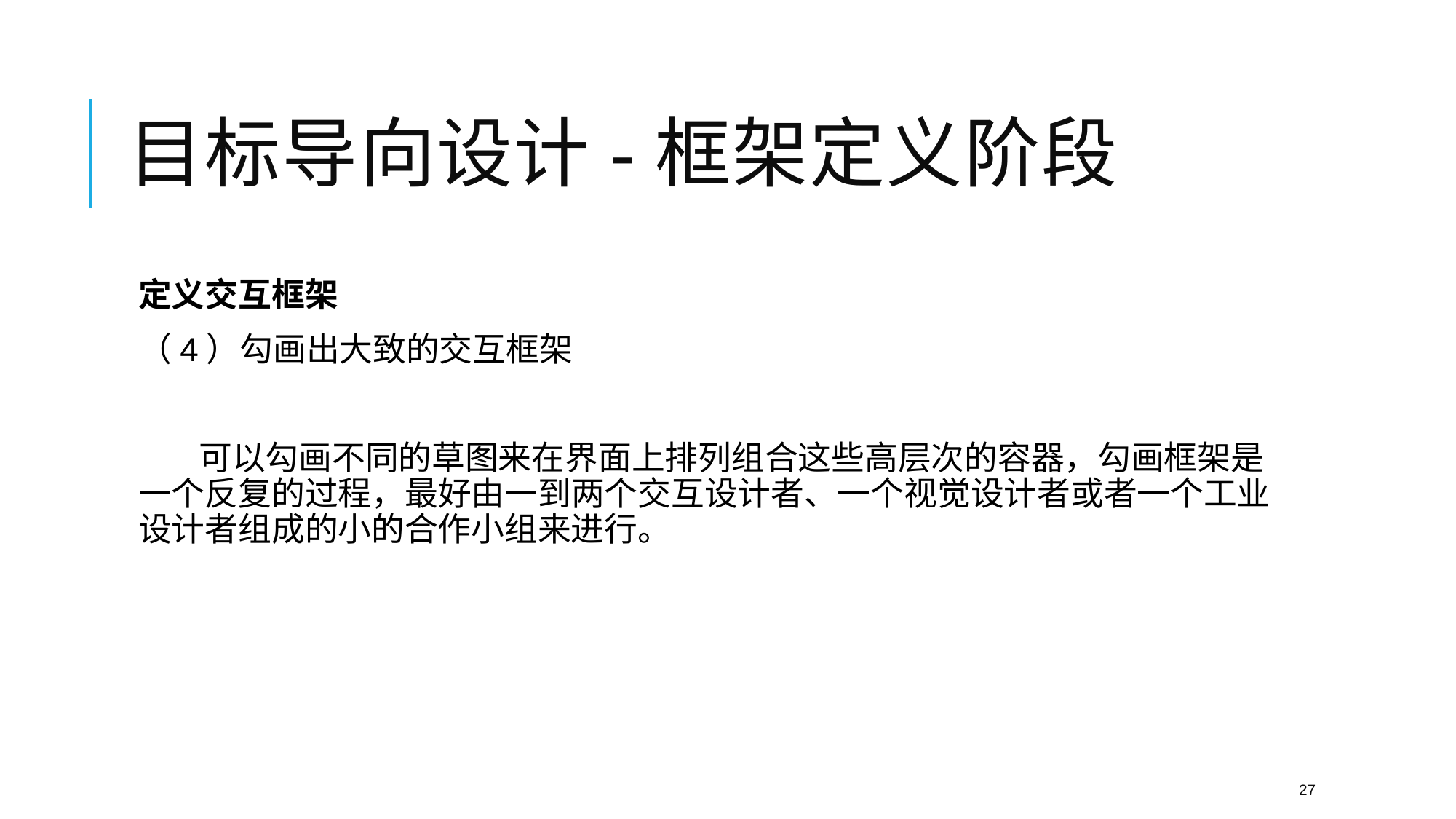

27
# 目标导向设计-框架定义阶段
定义交互框架
（4）勾画出大致的交互框架

       可以勾画不同的草图来在界面上排列组合这些高层次的容器，勾画框架是一个反复的过程，最好由一到两个交互设计者、一个视觉设计者或者一个工业设计者组成的小的合作小组来进行。